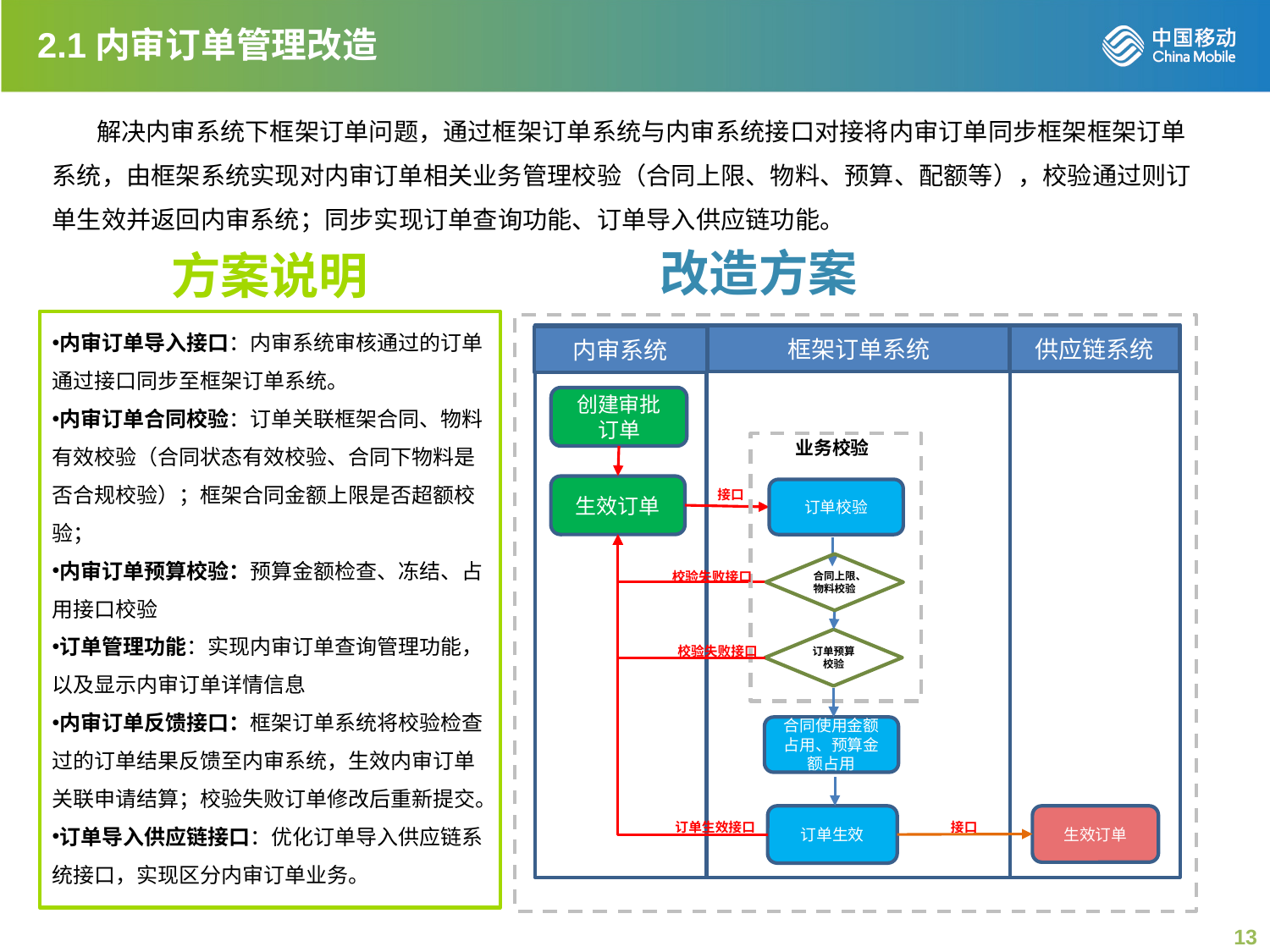

2.1内审订单管理改造
       解决内审系统下框架订单问题，通过框架订单系统与内审系统接口对接将内审订单同步框架框架订单系统，由框架系统实现对内审订单相关业务管理校验（合同上限、物料、预算、配额等），校验通过则订单生效并返回内审系统；同步实现订单查询功能、订单导入供应链功能。
改造方案
方案说明
内审订单导入接口：内审系统审核通过的订单通过接口同步至框架订单系统。
内审订单合同校验：订单关联框架合同、物料有效校验（合同状态有效校验、合同下物料是否合规校验）；框架合同金额上限是否超额校验；
内审订单预算校验：预算金额检查、冻结、占用接口校验
订单管理功能：实现内审订单查询管理功能，以及显示内审订单详情信息
内审订单反馈接口：框架订单系统将校验检查过的订单结果反馈至内审系统，生效内审订单关联申请结算；校验失败订单修改后重新提交。
订单导入供应链接口：优化订单导入供应链系统接口，实现区分内审订单业务。

框架订单系统
供应链系统
内审系统
创建审批订单
业务校验

生效订单
订单校验
接口
合同上限、物料校验
校验失败接口
订单预算校验
校验失败接口
合同使用金额占用、预算金额占用
订单生效
生效订单
接口
订单生效接口